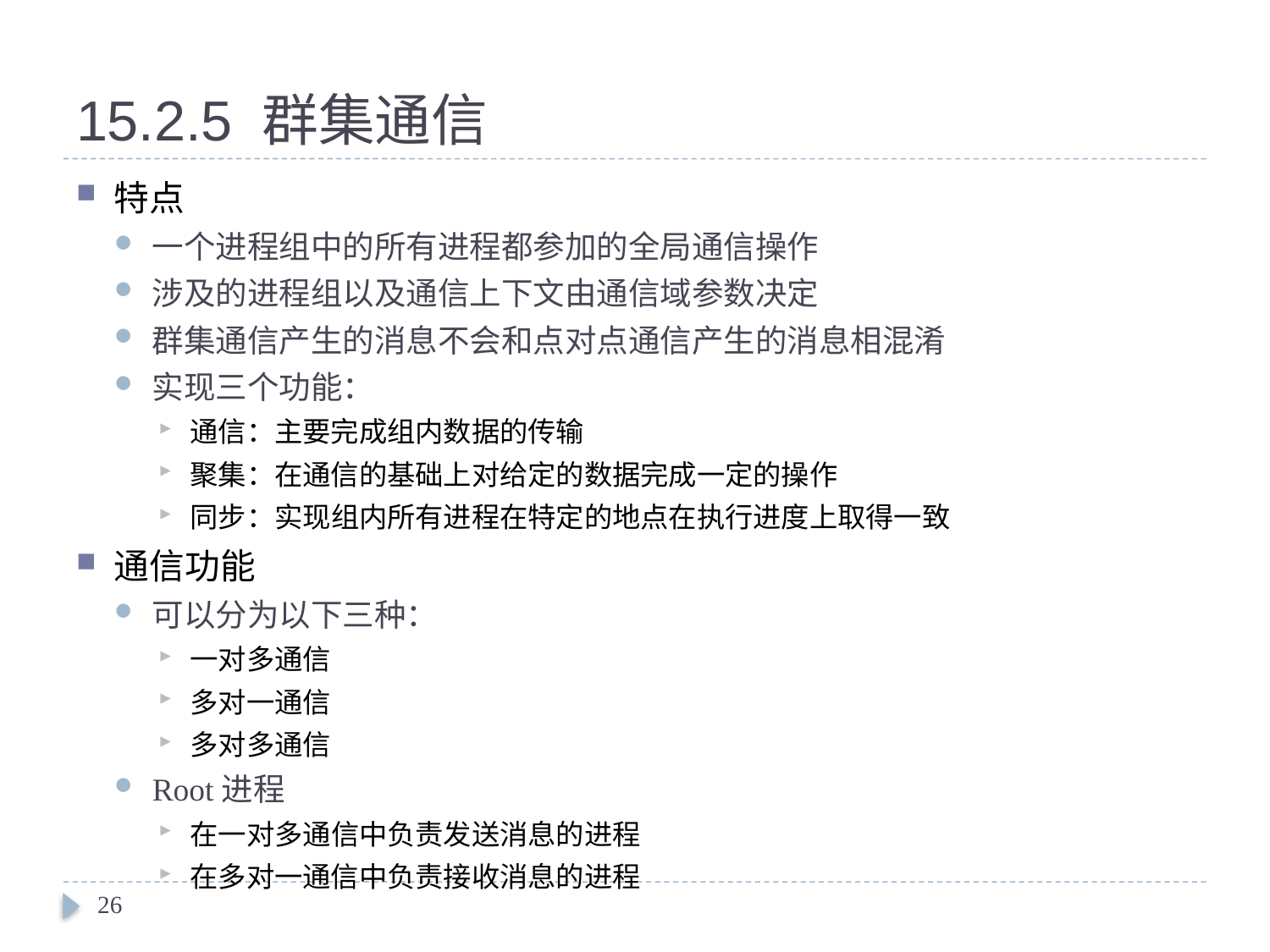

# 15.2.5 群集通信
特点
一个进程组中的所有进程都参加的全局通信操作
涉及的进程组以及通信上下文由通信域参数决定
群集通信产生的消息不会和点对点通信产生的消息相混淆
实现三个功能：
通信：主要完成组内数据的传输
聚集：在通信的基础上对给定的数据完成一定的操作
同步：实现组内所有进程在特定的地点在执行进度上取得一致
通信功能
可以分为以下三种：
一对多通信
多对一通信
多对多通信
Root进程
在一对多通信中负责发送消息的进程
在多对一通信中负责接收消息的进程
26